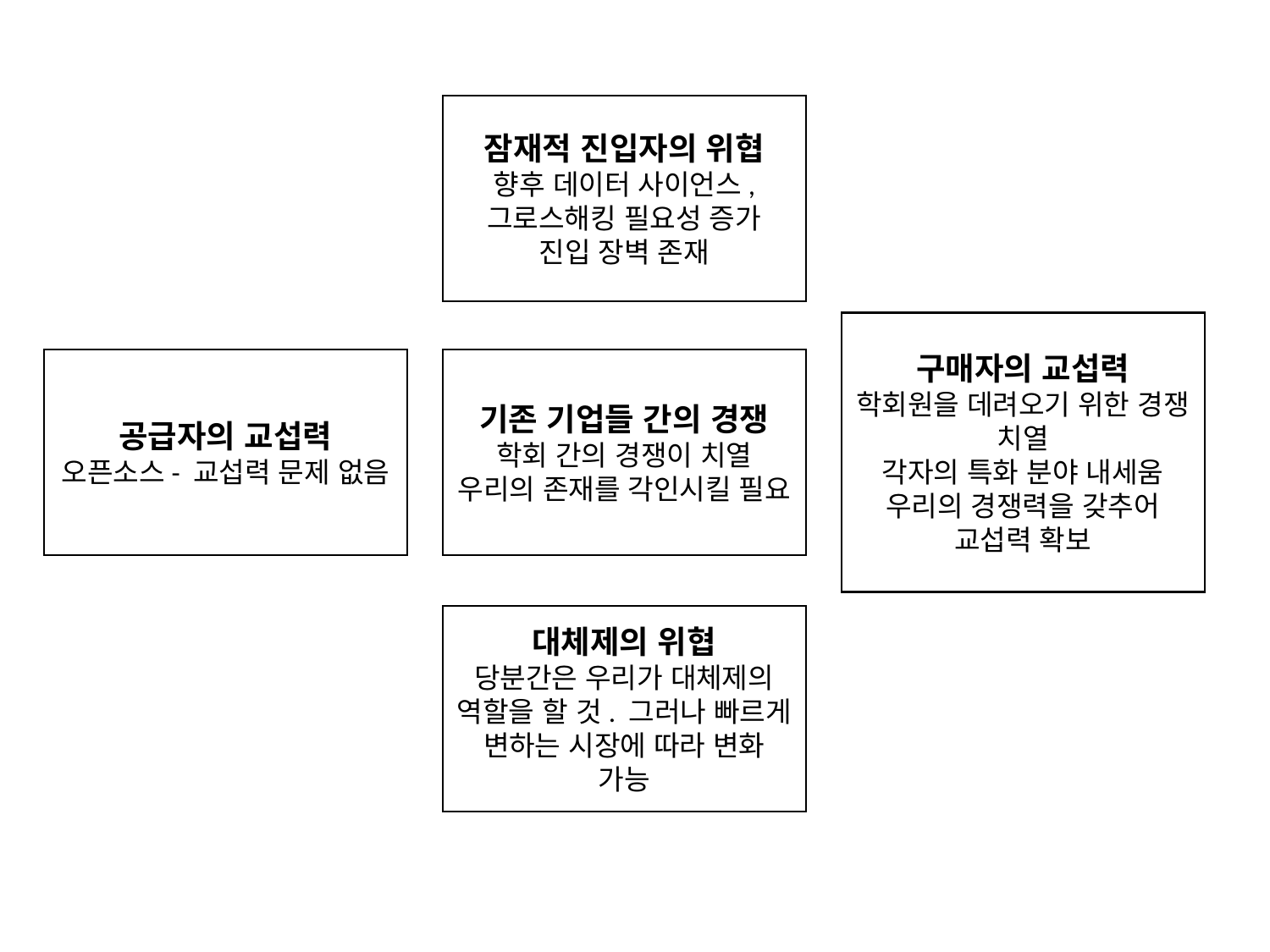

잠재적 진입자의 위협
향후 데이터 사이언스, 그로스해킹 필요성 증가
진입 장벽 존재
구매자의 교섭력
학회원을 데려오기 위한 경쟁 치열
각자의 특화 분야 내세움
우리의 경쟁력을 갖추어 교섭력 확보
공급자의 교섭력
오픈소스- 교섭력 문제 없음
기존 기업들 간의 경쟁
학회 간의 경쟁이 치열
우리의 존재를 각인시킬 필요
대체제의 위협
당분간은 우리가 대체제의 역할을 할 것. 그러나 빠르게 변하는 시장에 따라 변화 가능